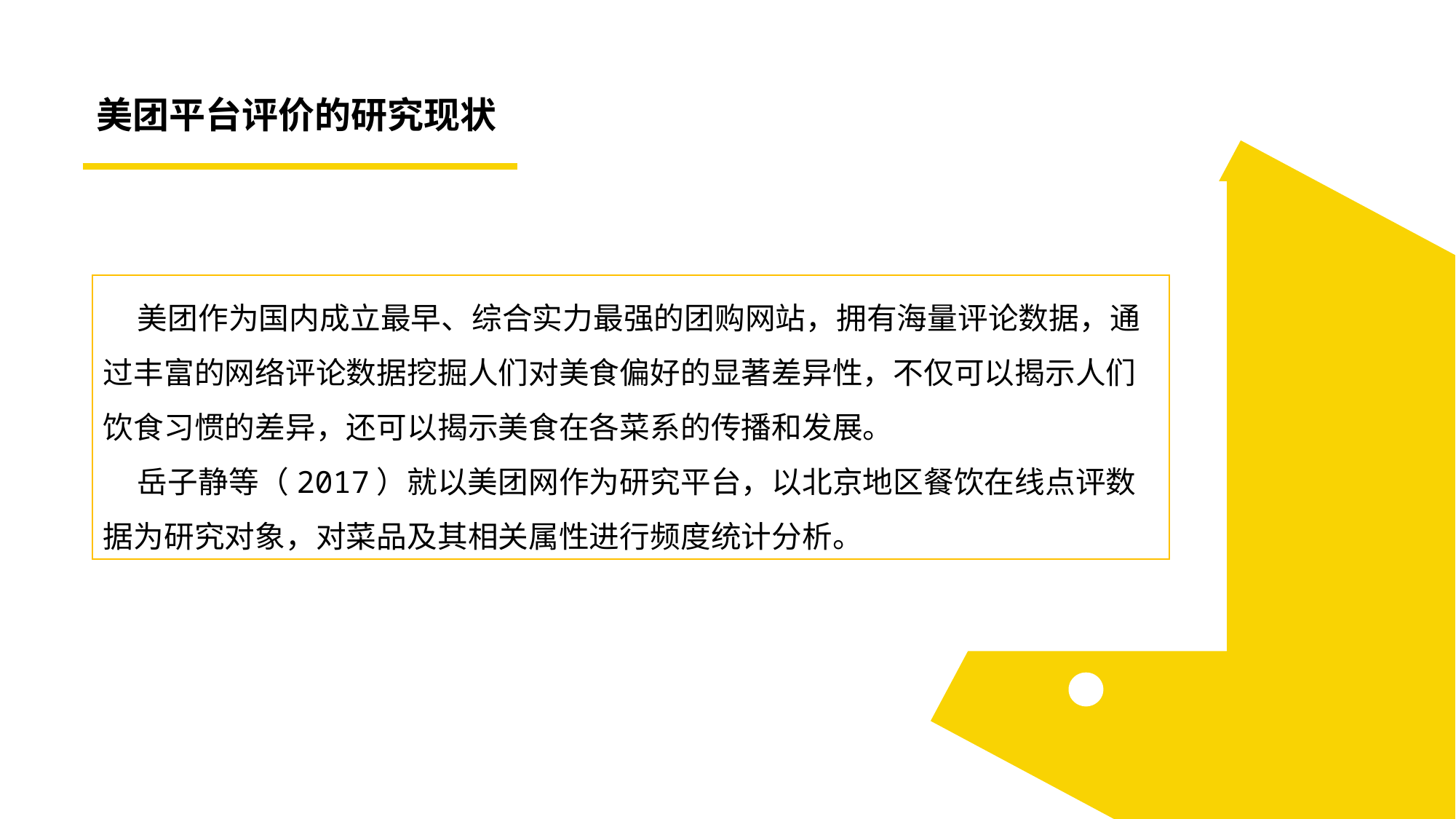

美团平台评价的研究现状

    美团作为国内成立最早、综合实力最强的团购网站，拥有海量评论数据，通过丰富的网络评论数据挖掘人们对美食偏好的显著差异性，不仅可以揭示人们饮食习惯的差异，还可以揭示美食在各菜系的传播和发展。
    岳子静等（2017）就以美团网作为研究平台，以北京地区餐饮在线点评数据为研究对象，对菜品及其相关属性进行频度统计分析。